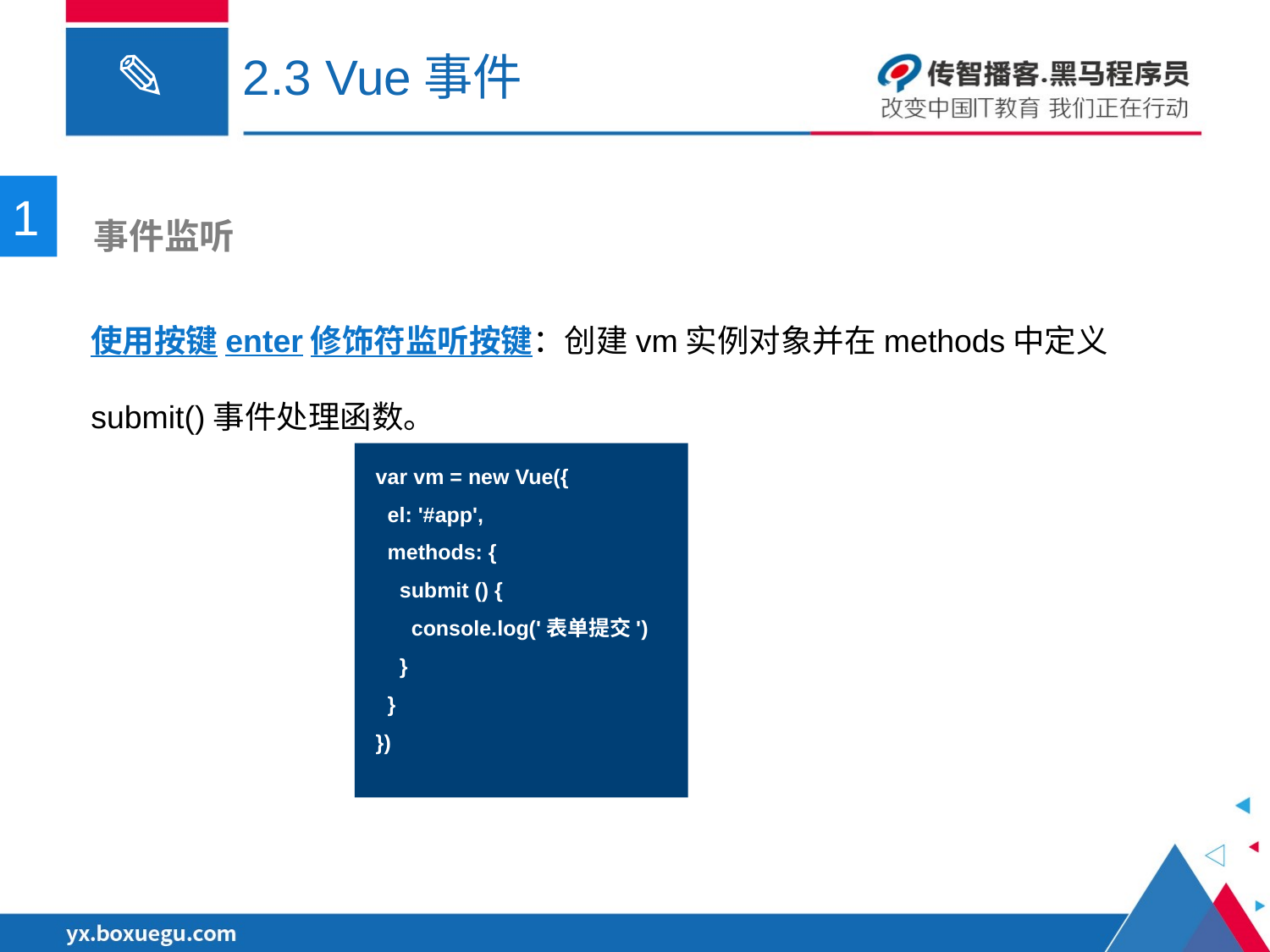

# 2.3 Vue事件

1
  事件监听
使用按键enter修饰符监听按键：创建vm实例对象并在methods中定义submit()事件处理函数。

var vm = new Vue({
  el: '#app',
  methods: {
    submit () {
      console.log('表单提交')
    }
  }
})